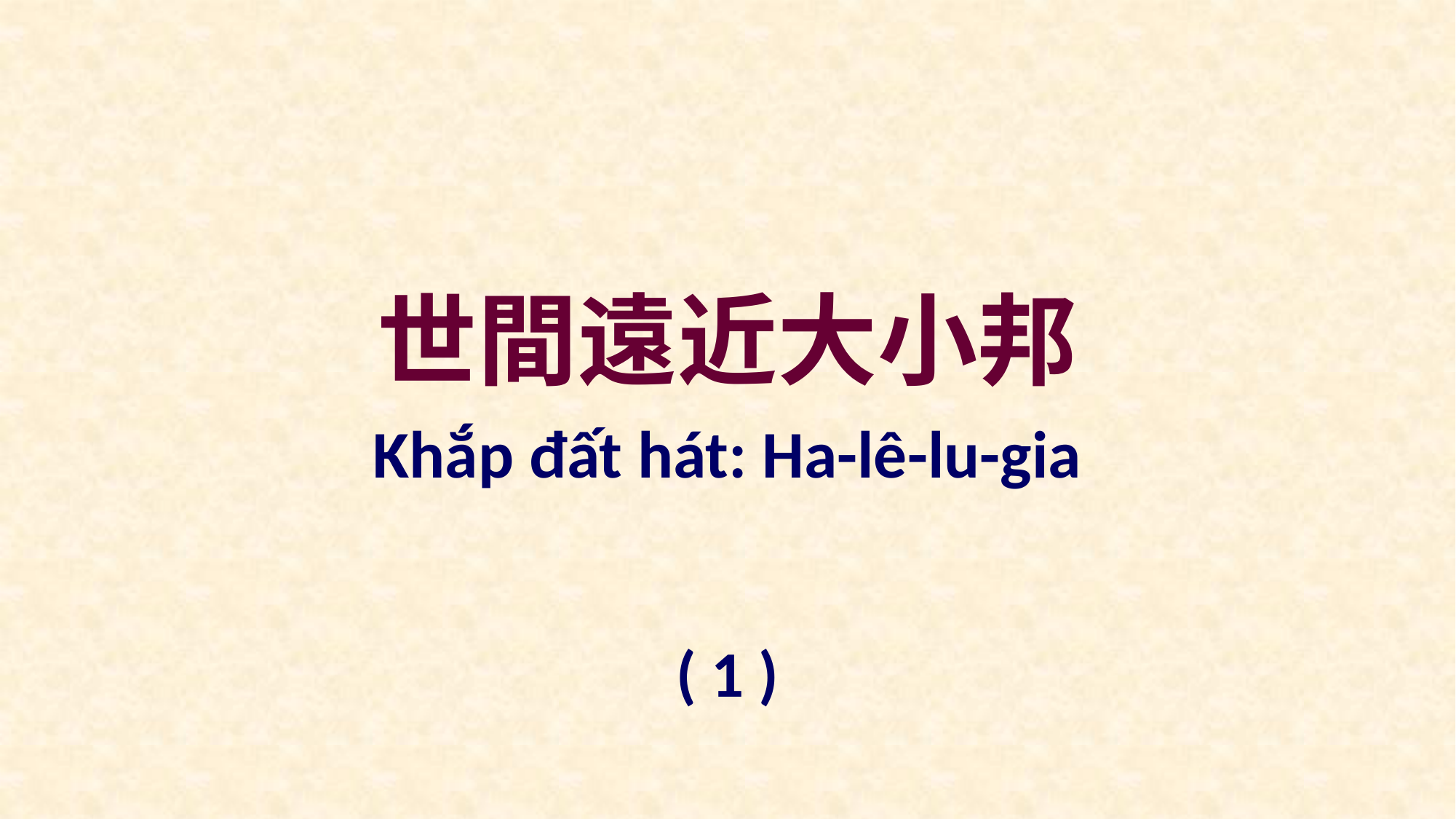

世間遠近大小邦
Khắp đất hát: Ha-lê-lu-gia
( 1 )